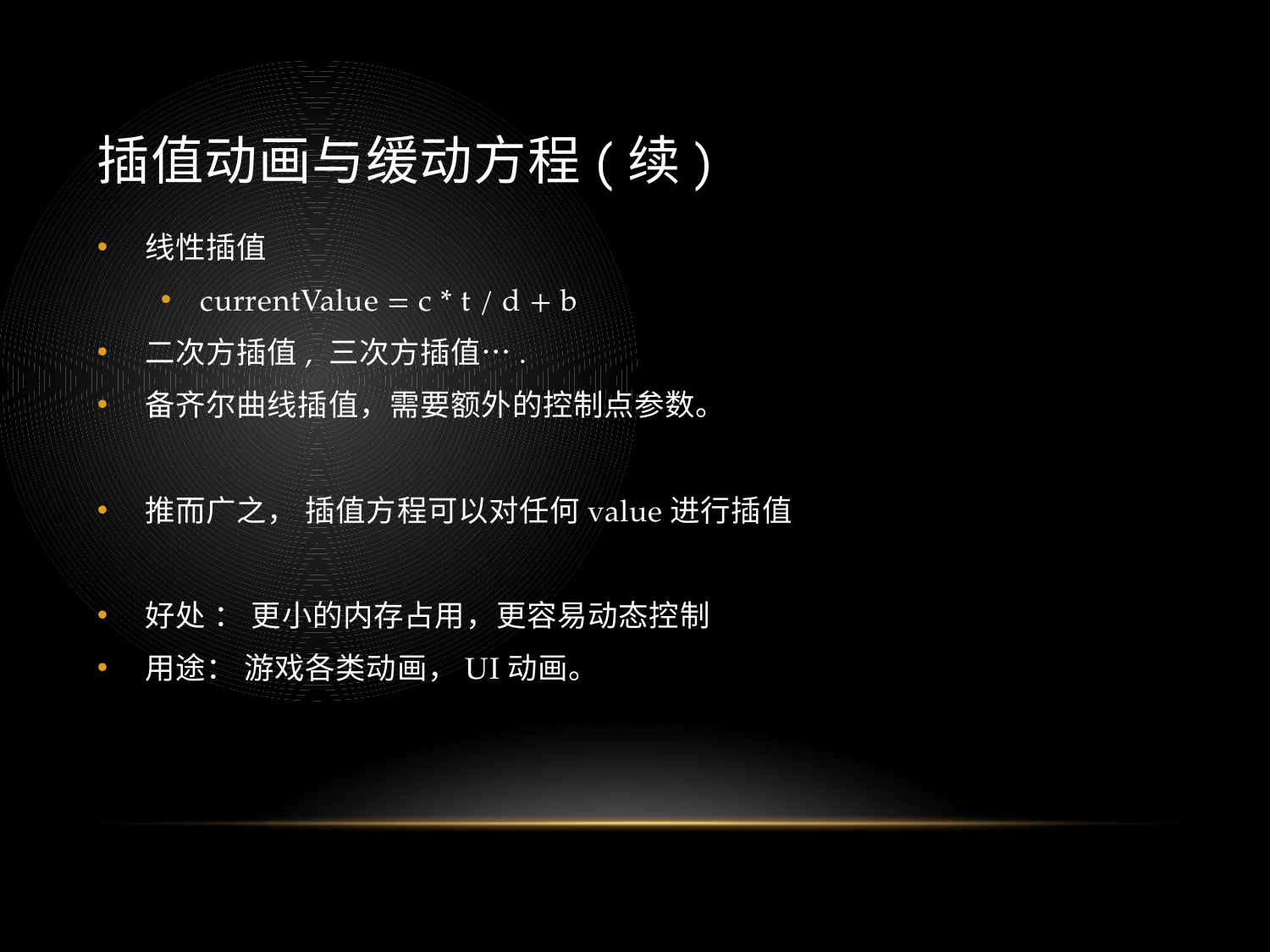

# 插值动画与缓动方程(续)
线性插值
currentValue = c * t / d + b
二次方插值, 三次方插值….
备齐尔曲线插值，需要额外的控制点参数。

推而广之， 插值方程可以对任何value进行插值

好处 ： 更小的内存占用，更容易动态控制
用途： 游戏各类动画，UI动画。